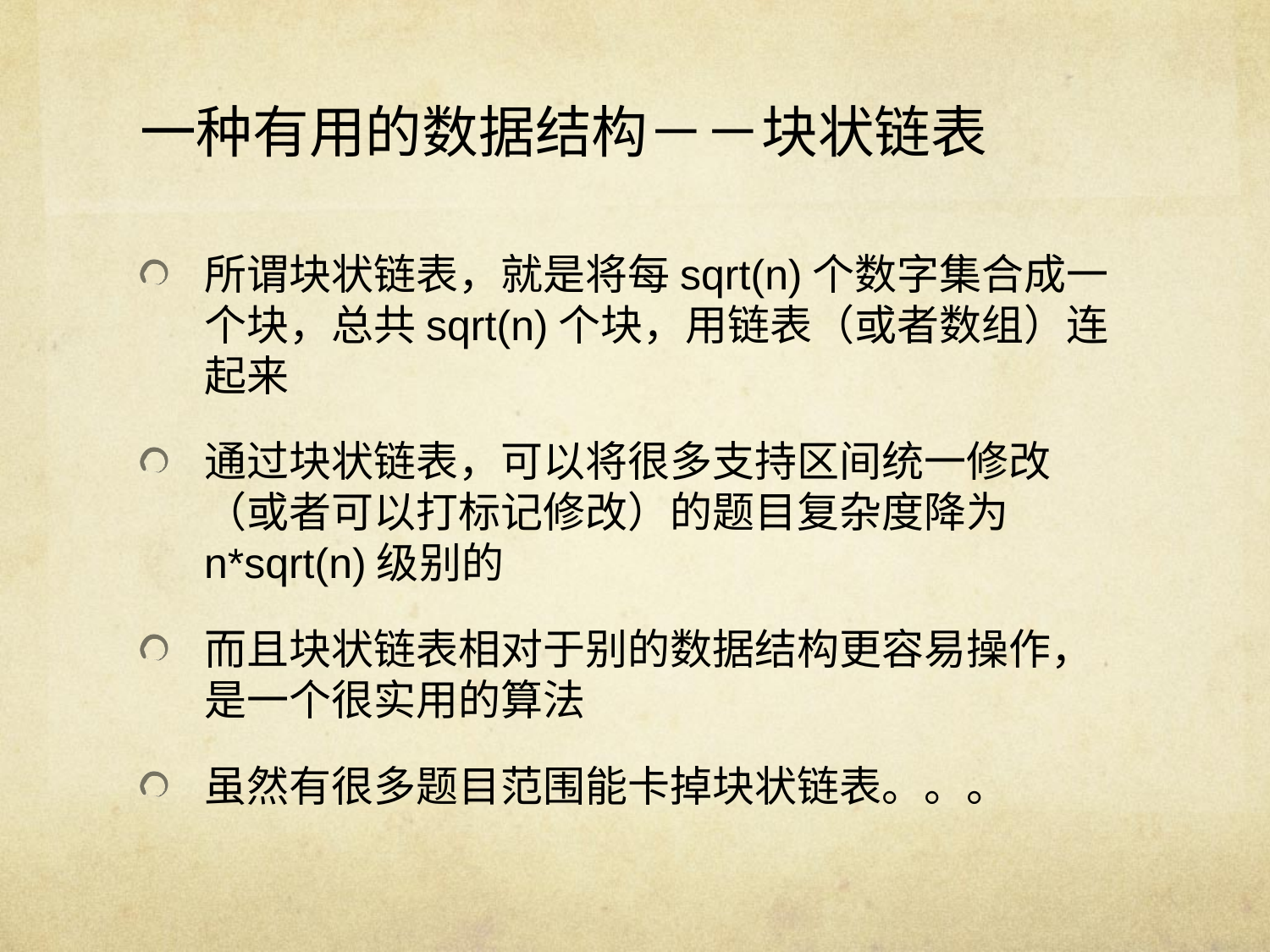

# 一种有用的数据结构－－块状链表
所谓块状链表，就是将每sqrt(n)个数字集合成一个块，总共sqrt(n)个块，用链表（或者数组）连起来
通过块状链表，可以将很多支持区间统一修改（或者可以打标记修改）的题目复杂度降为n*sqrt(n)级别的
而且块状链表相对于别的数据结构更容易操作，是一个很实用的算法
虽然有很多题目范围能卡掉块状链表。。。